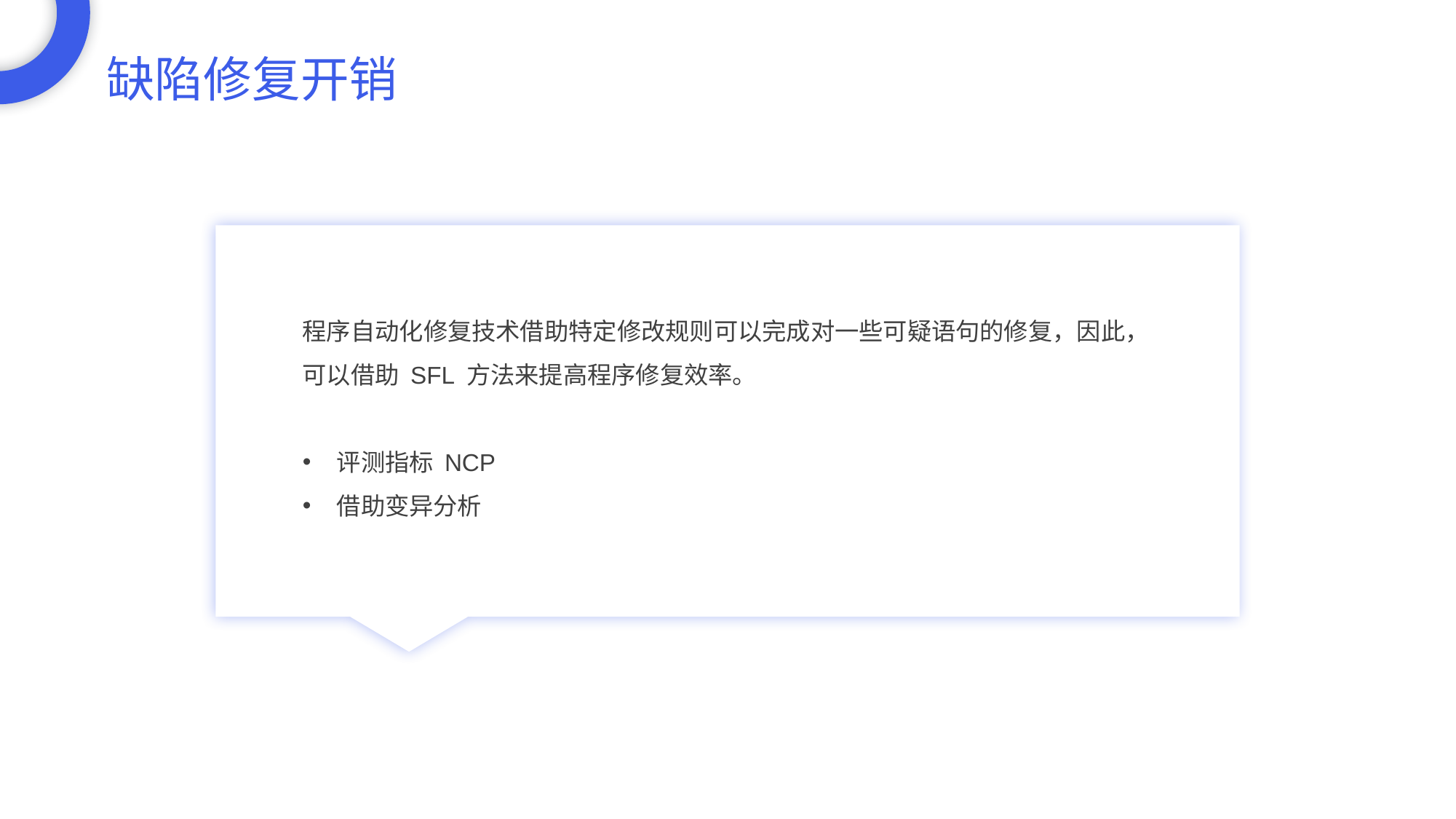

缺陷修复开销

程序自动化修复技术借助特定修改规则可以完成对一些可疑语句的修复，因此，可以借助 SFL 方法来提高程序修复效率。

评测指标 NCP
借助变异分析